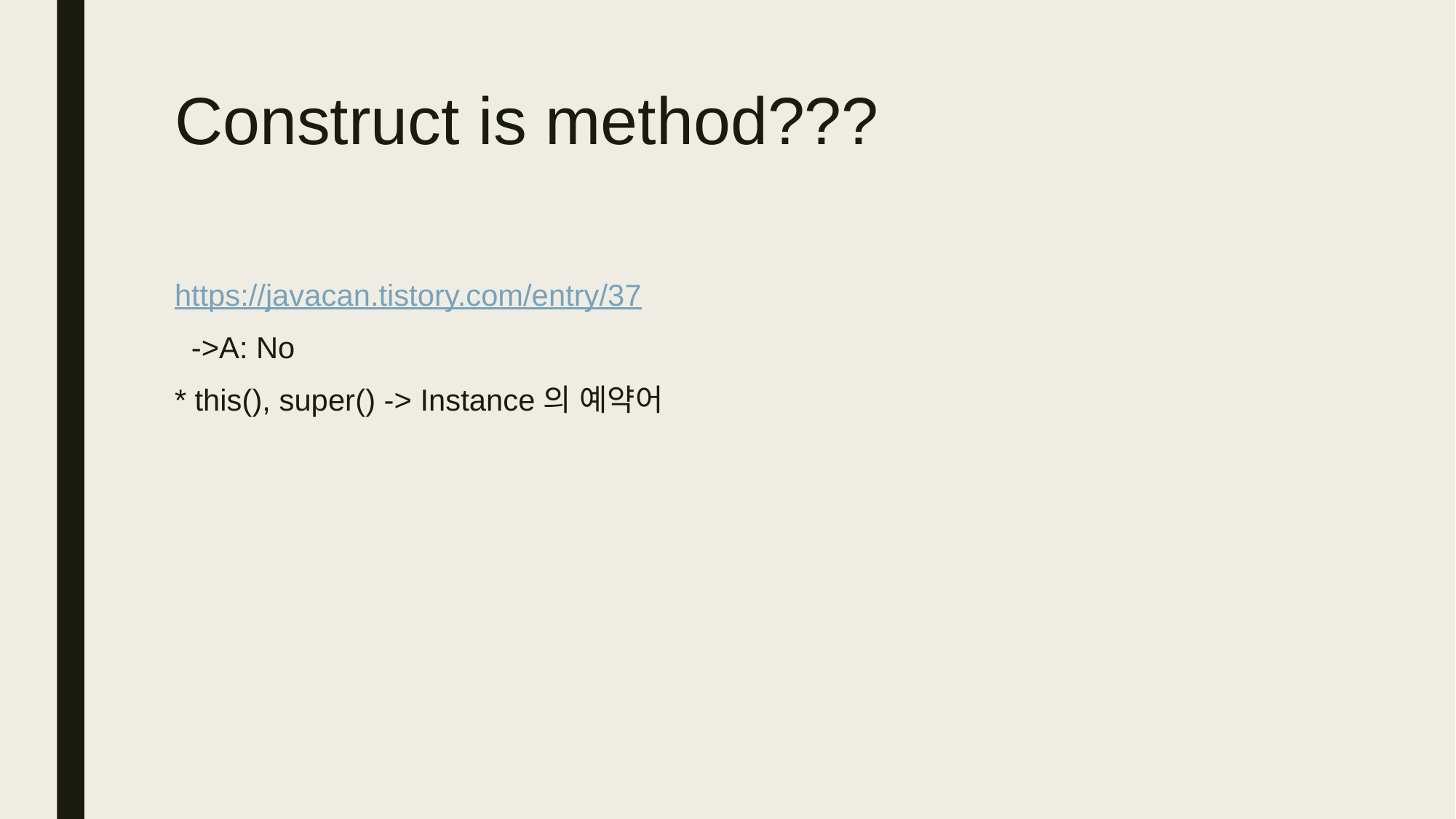

# Construct is method???
https://javacan.tistory.com/entry/37
  ->A: No
* this(), super() -> Instance의 예약어